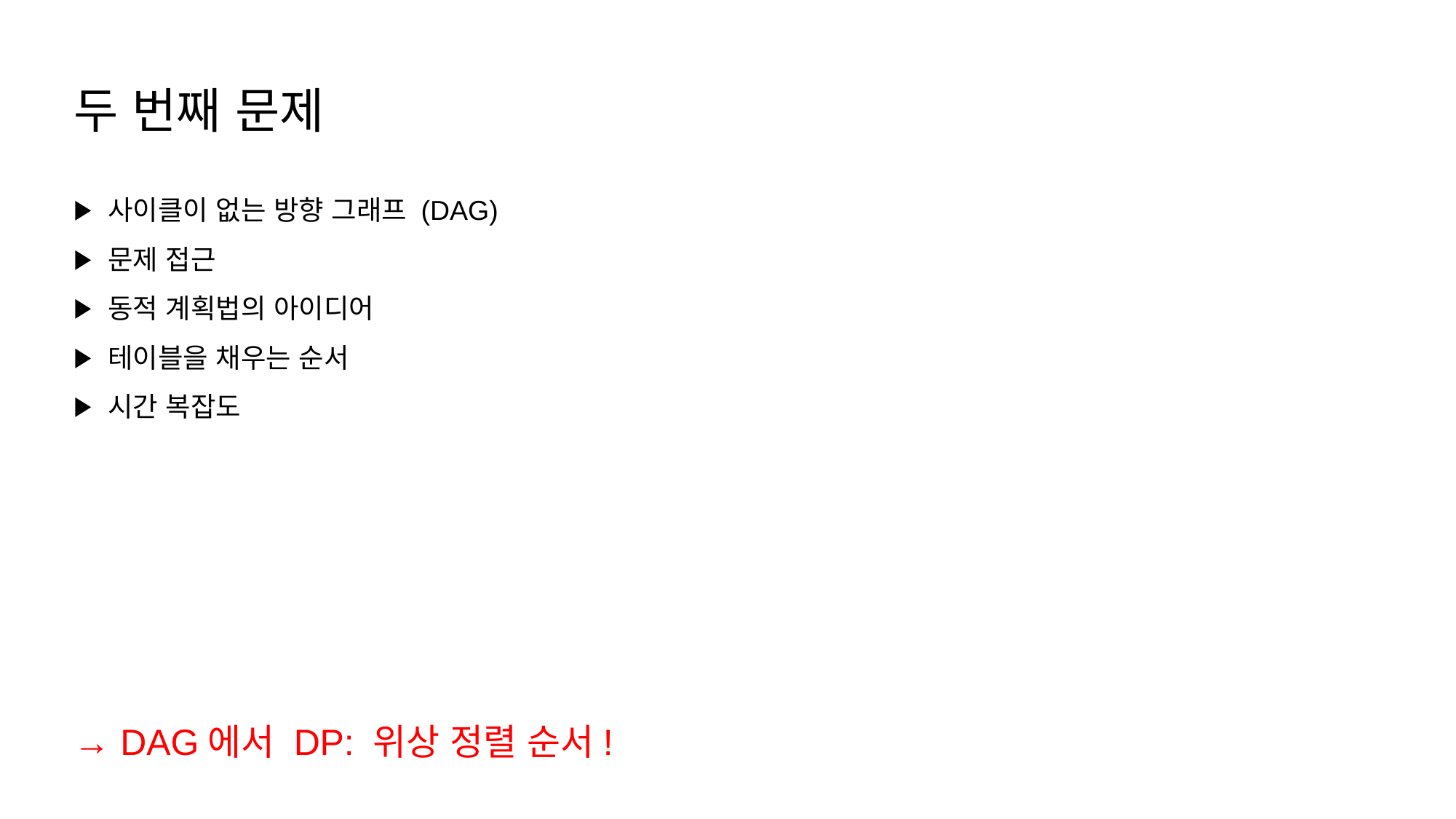

두 번째 문제
사이클이 없는 방향 그래프 (DAG)
문제 접근
동적 계획법의 아이디어
테이블을 채우는 순서
시간 복잡도
→ DAG에서 DP: 위상 정렬 순서!